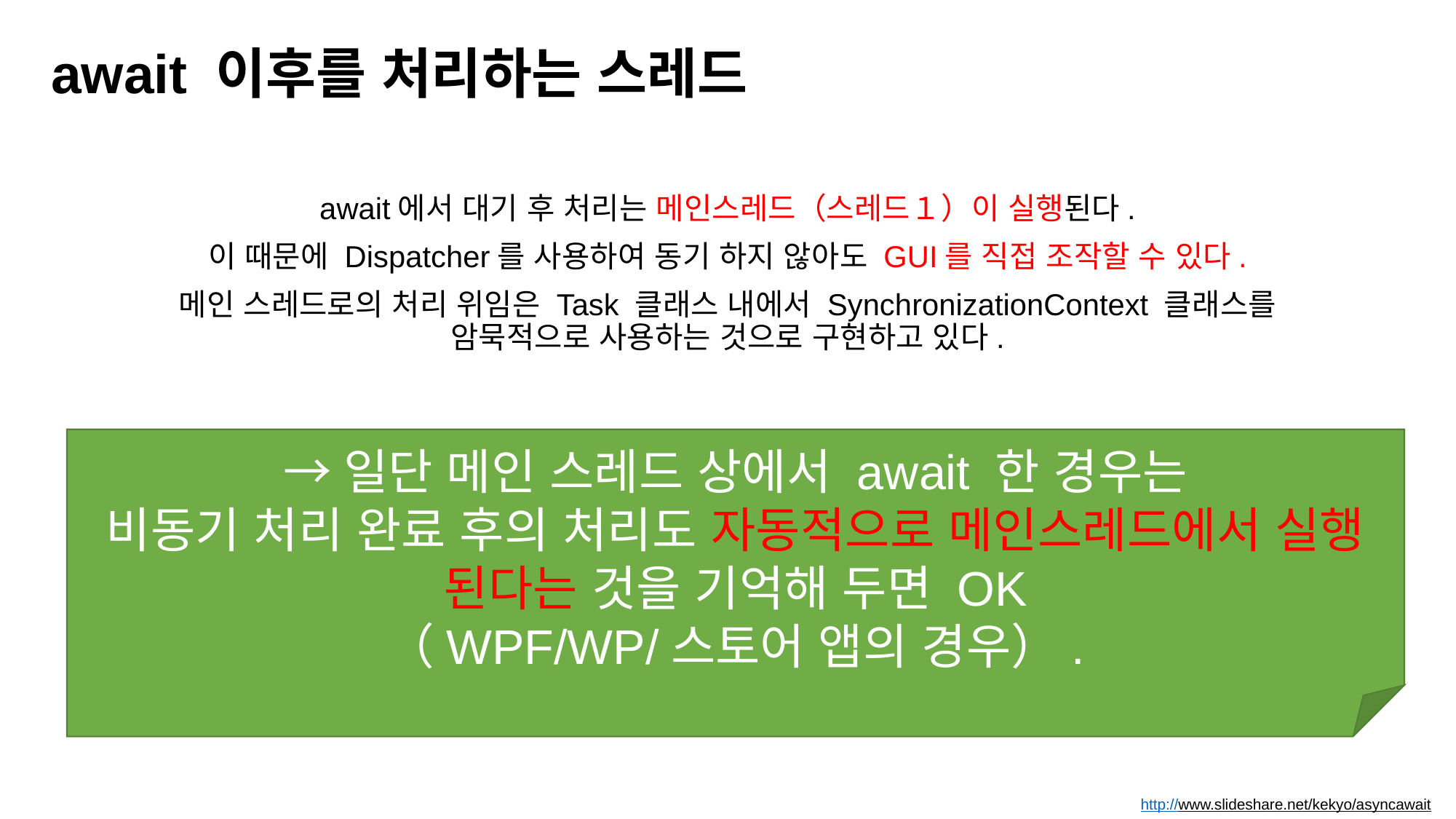

await 이후를 처리하는 스레드
await에서 대기 후 처리는 메인스레드（스레드１）이 실행된다.
이 때문에 Dispatcher를 사용하여 동기 하지 않아도 GUI를 직접 조작할 수 있다.
메인 스레드로의 처리 위임은 Task 클래스 내에서 SynchronizationContext 클래스를 암묵적으로 사용하는 것으로 구현하고 있다.

→일단 메인 스레드 상에서 await 한 경우는
비동기 처리 완료 후의 처리도 자동적으로 메인스레드에서 실행 된다는 것을 기억해 두면 OK
（WPF/WP/스토어 앱의 경우）.
http://www.slideshare.net/kekyo/asyncawait